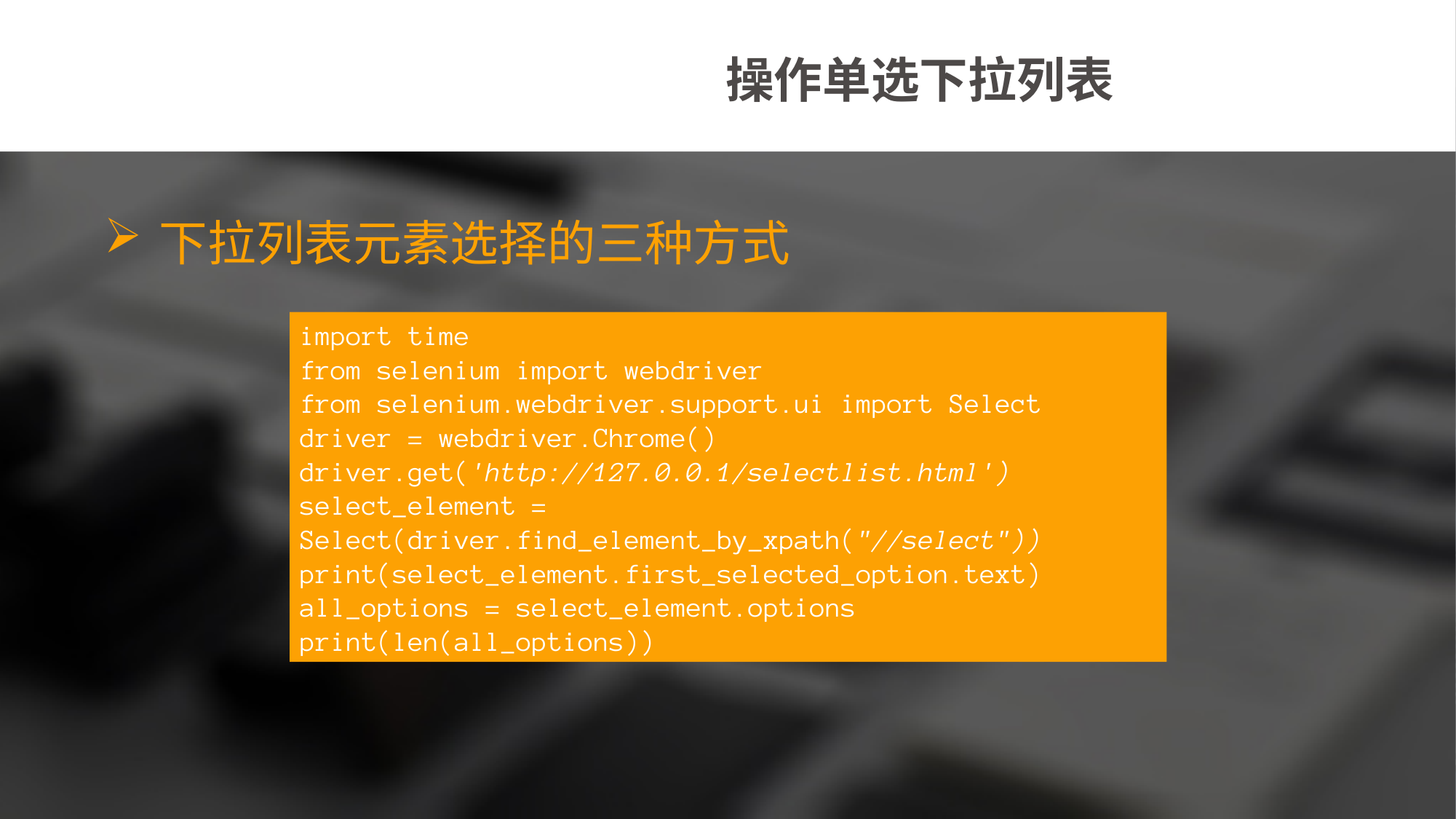

操作单选下拉列表
下拉列表元素选择的三种方式
import time
from selenium import webdriver
from selenium.webdriver.support.ui import Select
driver = webdriver.Chrome()
driver.get('http://127.0.0.1/selectlist.html')
select_element = Select(driver.find_element_by_xpath("//select"))
print(select_element.first_selected_option.text)
all_options = select_element.options
print(len(all_options))